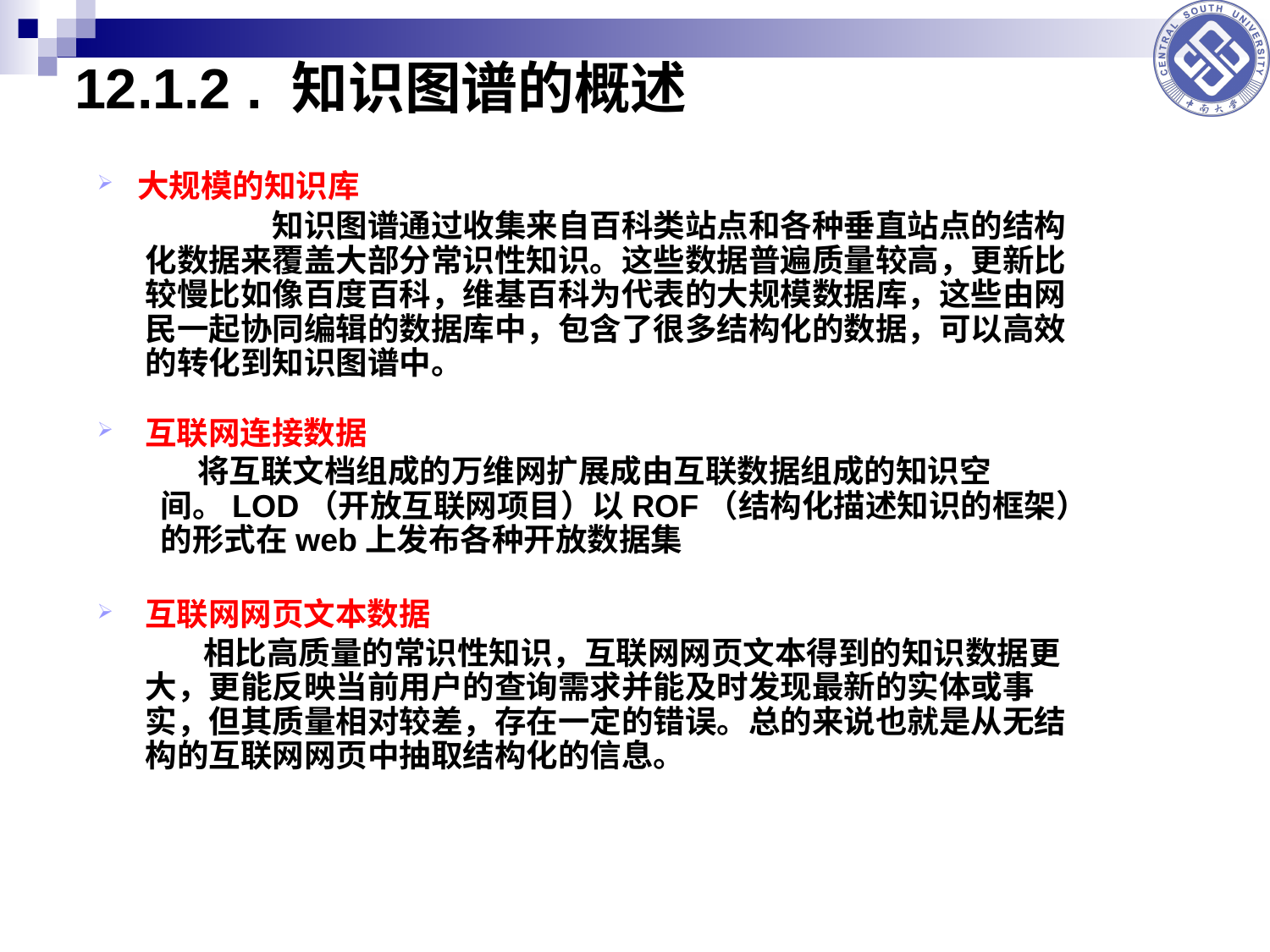

12.1.2 . 知识图谱的概述
大规模的知识库
	知识图谱通过收集来自百科类站点和各种垂直站点的结构化数据来覆盖大部分常识性知识。这些数据普遍质量较高，更新比较慢比如像百度百科，维基百科为代表的大规模数据库，这些由网民一起协同编辑的数据库中，包含了很多结构化的数据，可以高效的转化到知识图谱中。

互联网连接数据
    将互联文档组成的万维网扩展成由互联数据组成的知识空间。LOD（开放互联网项目）以ROF（结构化描述知识的框架）的形式在web上发布各种开放数据集

互联网网页文本数据
       相比高质量的常识性知识，互联网网页文本得到的知识数据更大，更能反映当前用户的查询需求并能及时发现最新的实体或事实，但其质量相对较差，存在一定的错误。总的来说也就是从无结构的互联网网页中抽取结构化的信息。